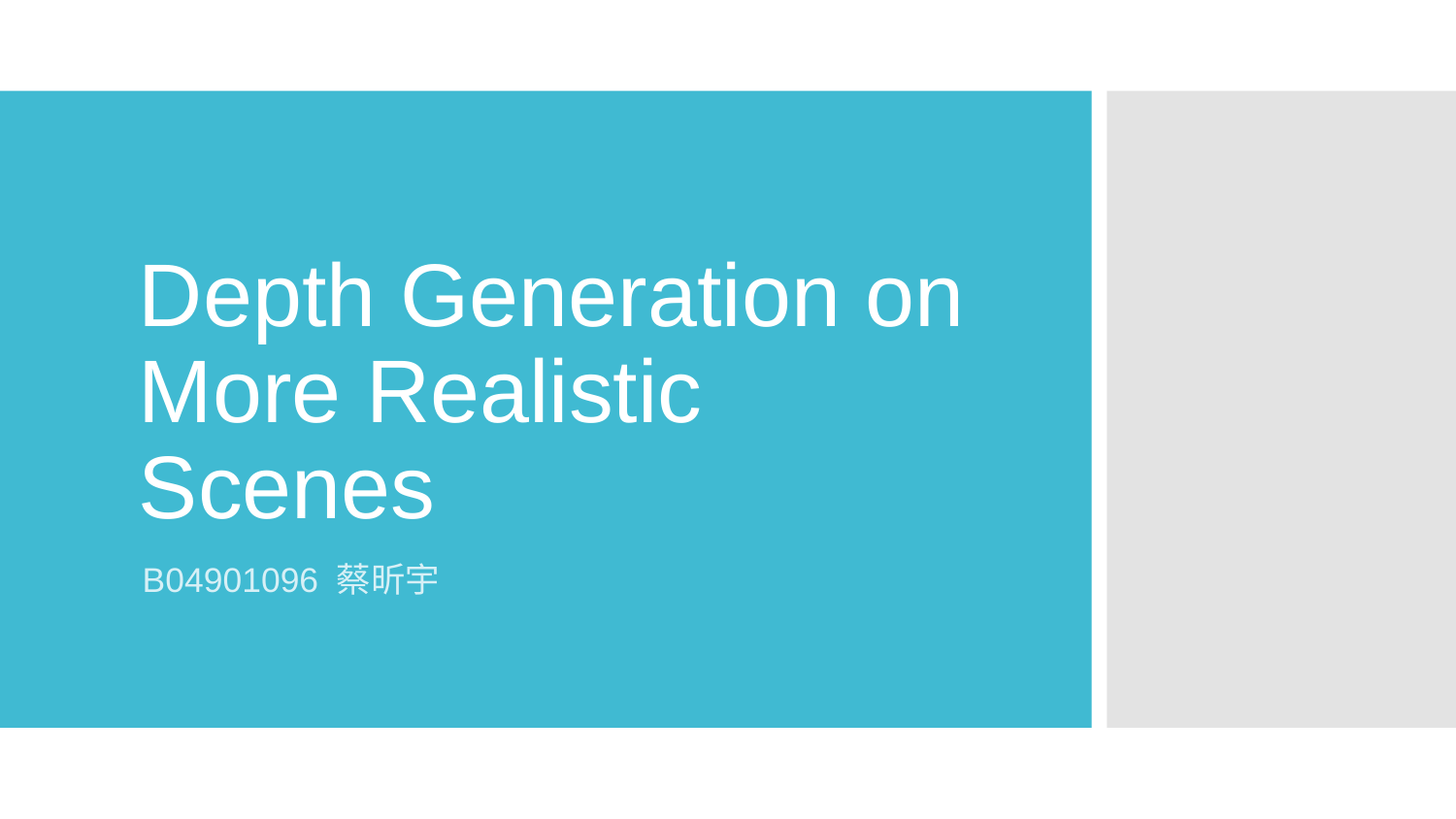

# Depth Generation on More Realistic Scenes
B04901096 蔡昕宇